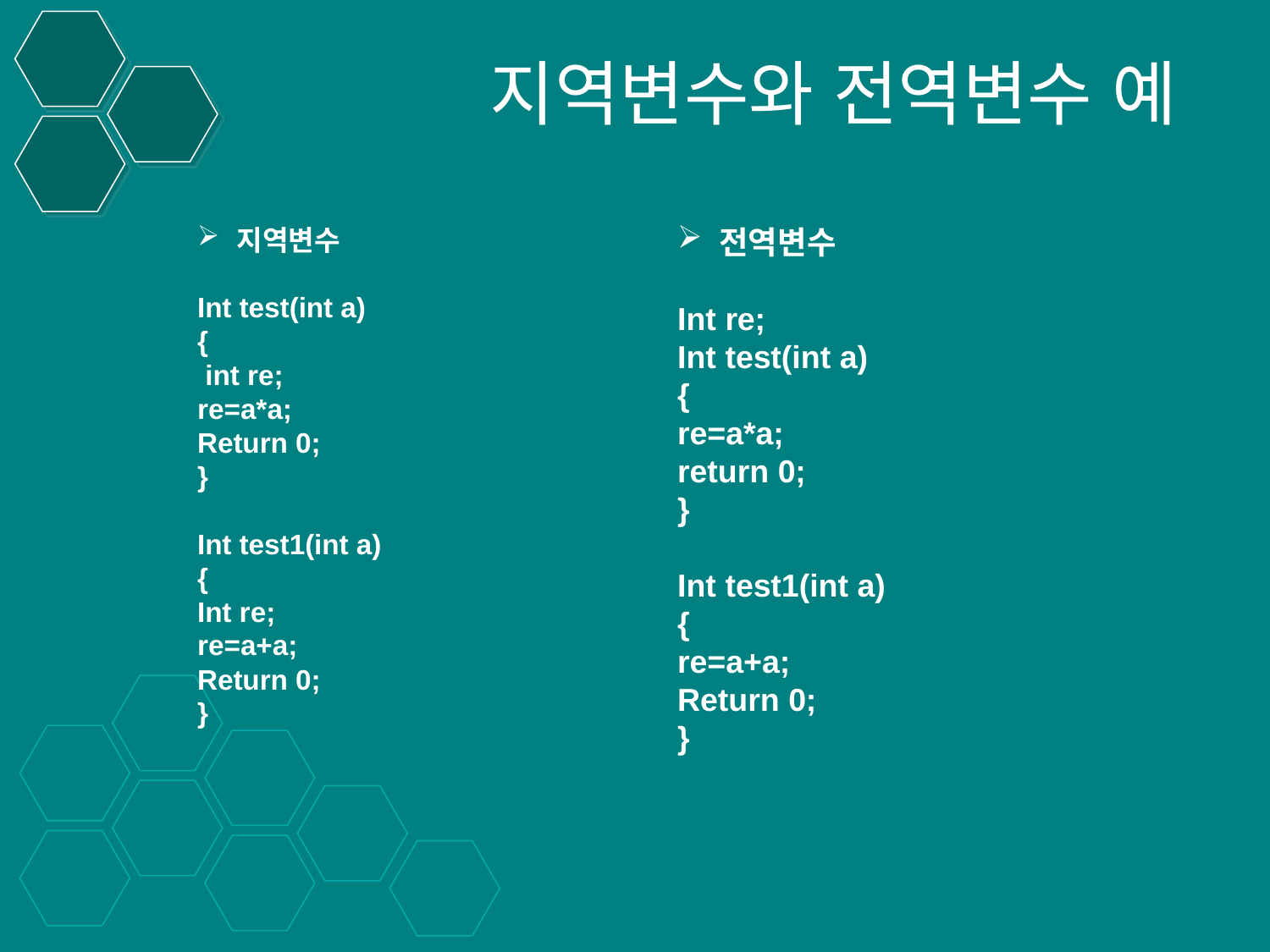

# 지역변수와 전역변수 예
지역변수

Int test(int a)
{
 int re;
re=a*a;
Return 0;
}

Int test1(int a)
{
Int re;
re=a+a;
Return 0;
}
 전역변수

Int re;
Int test(int a)
{
re=a*a;
return 0;
}

Int test1(int a)
{
re=a+a;
Return 0;
}